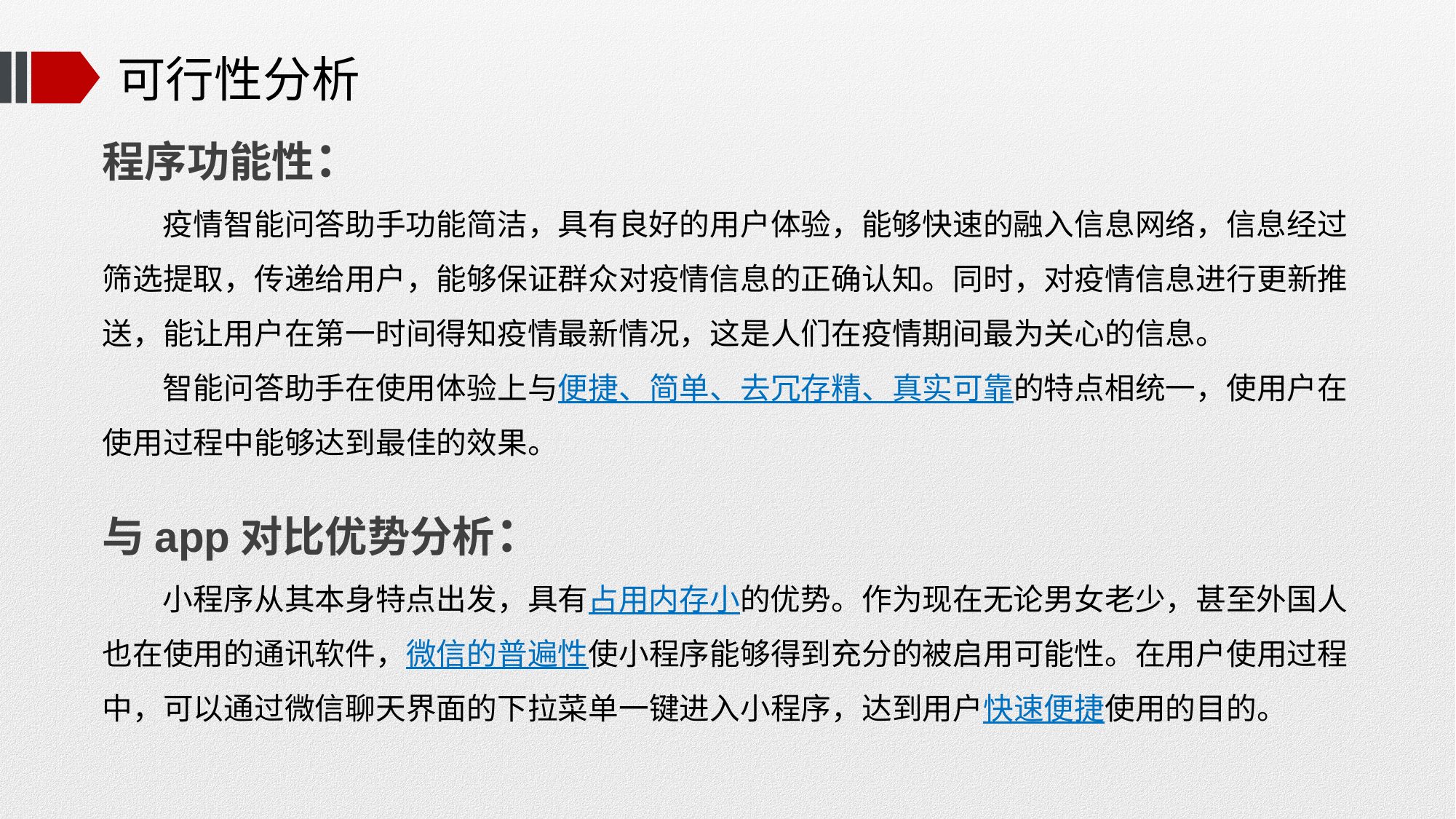

# 可行性分析
程序功能性：
疫情智能问答助手功能简洁，具有良好的用户体验，能够快速的融入信息网络，信息经过筛选提取，传递给用户，能够保证群众对疫情信息的正确认知。同时，对疫情信息进行更新推送，能让用户在第一时间得知疫情最新情况，这是人们在疫情期间最为关心的信息。
智能问答助手在使用体验上与便捷、简单、去冗存精、真实可靠的特点相统一，使用户在使用过程中能够达到最佳的效果。
与app对比优势分析：
小程序从其本身特点出发，具有占用内存小的优势。作为现在无论男女老少，甚至外国人也在使用的通讯软件，微信的普遍性使小程序能够得到充分的被启用可能性。在用户使用过程中，可以通过微信聊天界面的下拉菜单一键进入小程序，达到用户快速便捷使用的目的。